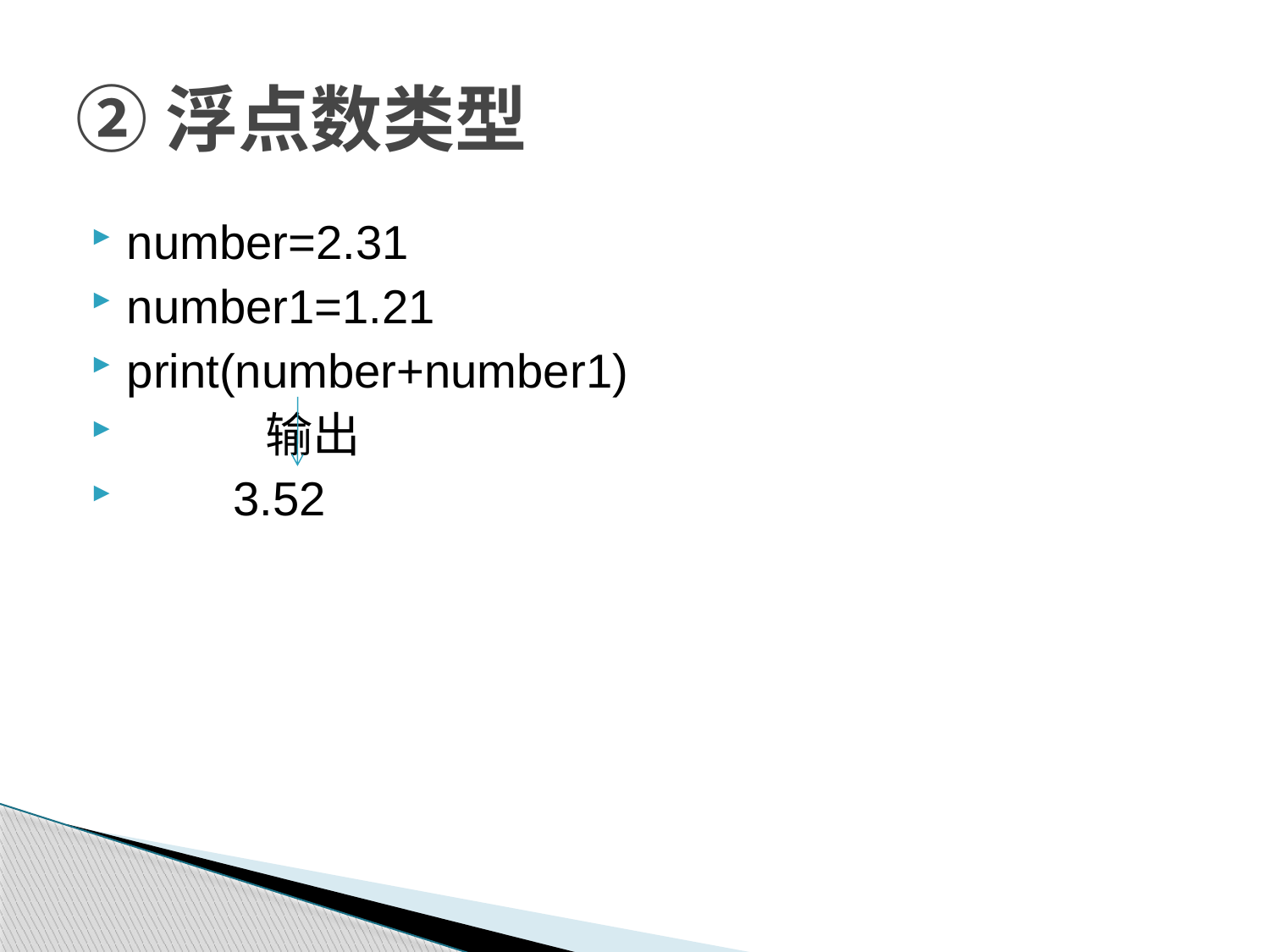

# ②浮点数类型
number=2.31
number1=1.21
print(number+number1)
            输出
        3.52